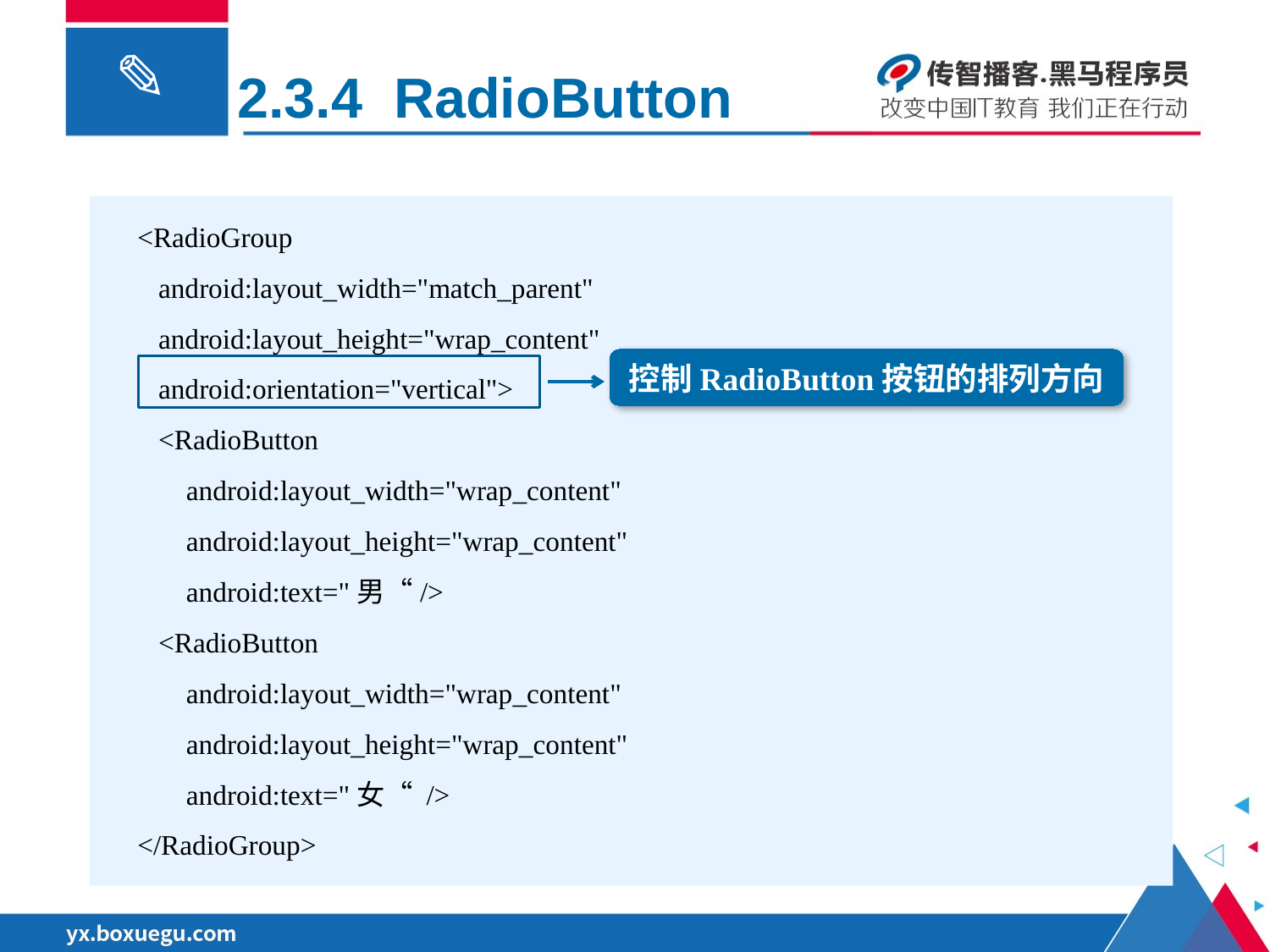

2.3.4  RadioButton

     <RadioGroup
        android:layout_width="match_parent"
        android:layout_height="wrap_content"
        android:orientation="vertical">
        <RadioButton
            android:layout_width="wrap_content"
            android:layout_height="wrap_content"
            android:text="男“/>
        <RadioButton
            android:layout_width="wrap_content"
            android:layout_height="wrap_content"
            android:text="女“ />
     </RadioGroup>
控制RadioButton按钮的排列方向